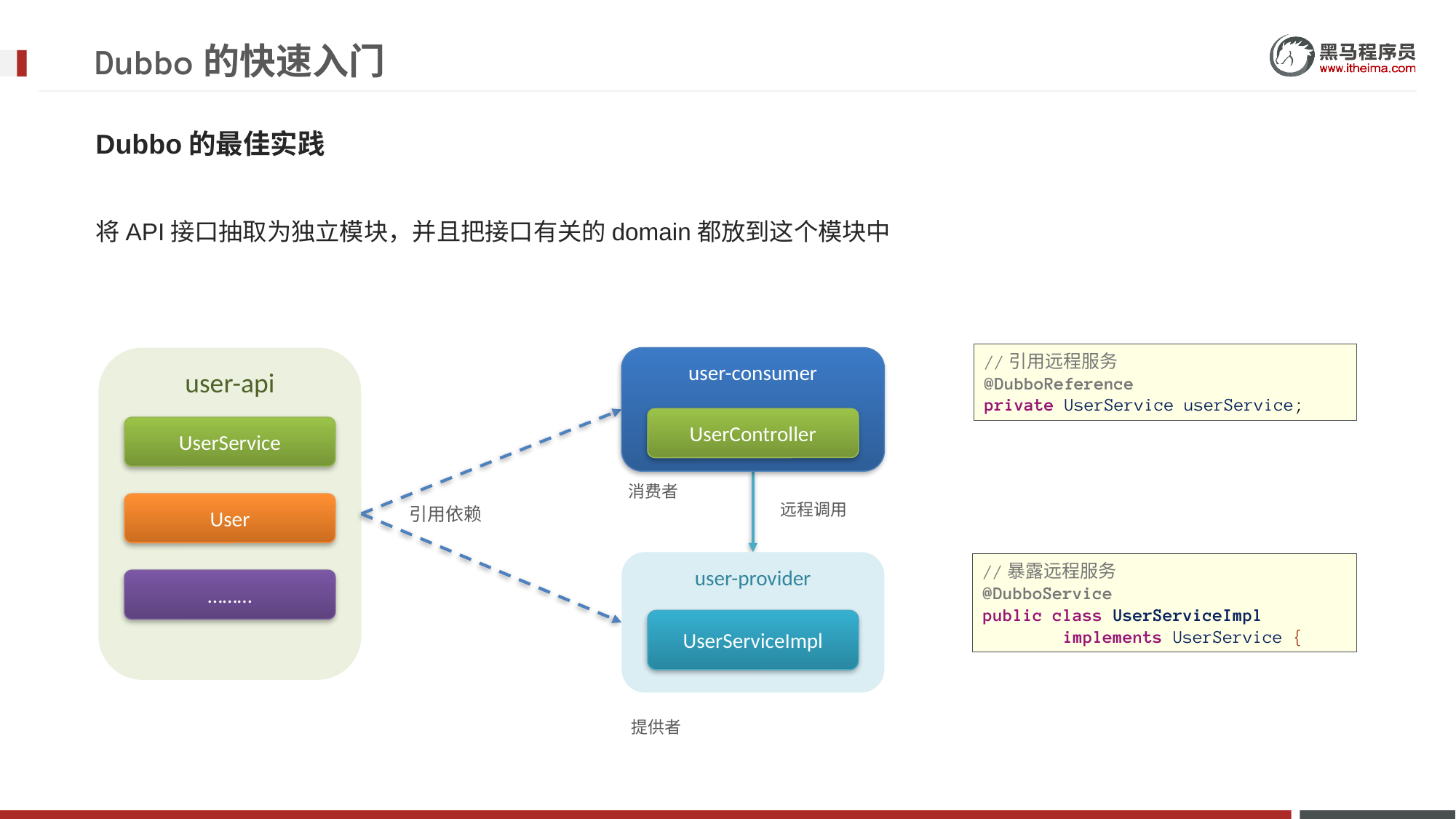

# Dubbo的快速入门
Dubbo的最佳实践
将API接口抽取为独立模块，并且把接口有关的domain都放到这个模块中

//引用远程服务
@DubboReference
private UserService userService;
user-api
user-consumer
UserController
消费者
UserService
User
远程调用
引用依赖
user-provider
UserServiceImpl
提供者
//暴露远程服务
@DubboService
public class UserServiceImpl
        implements UserService {
………